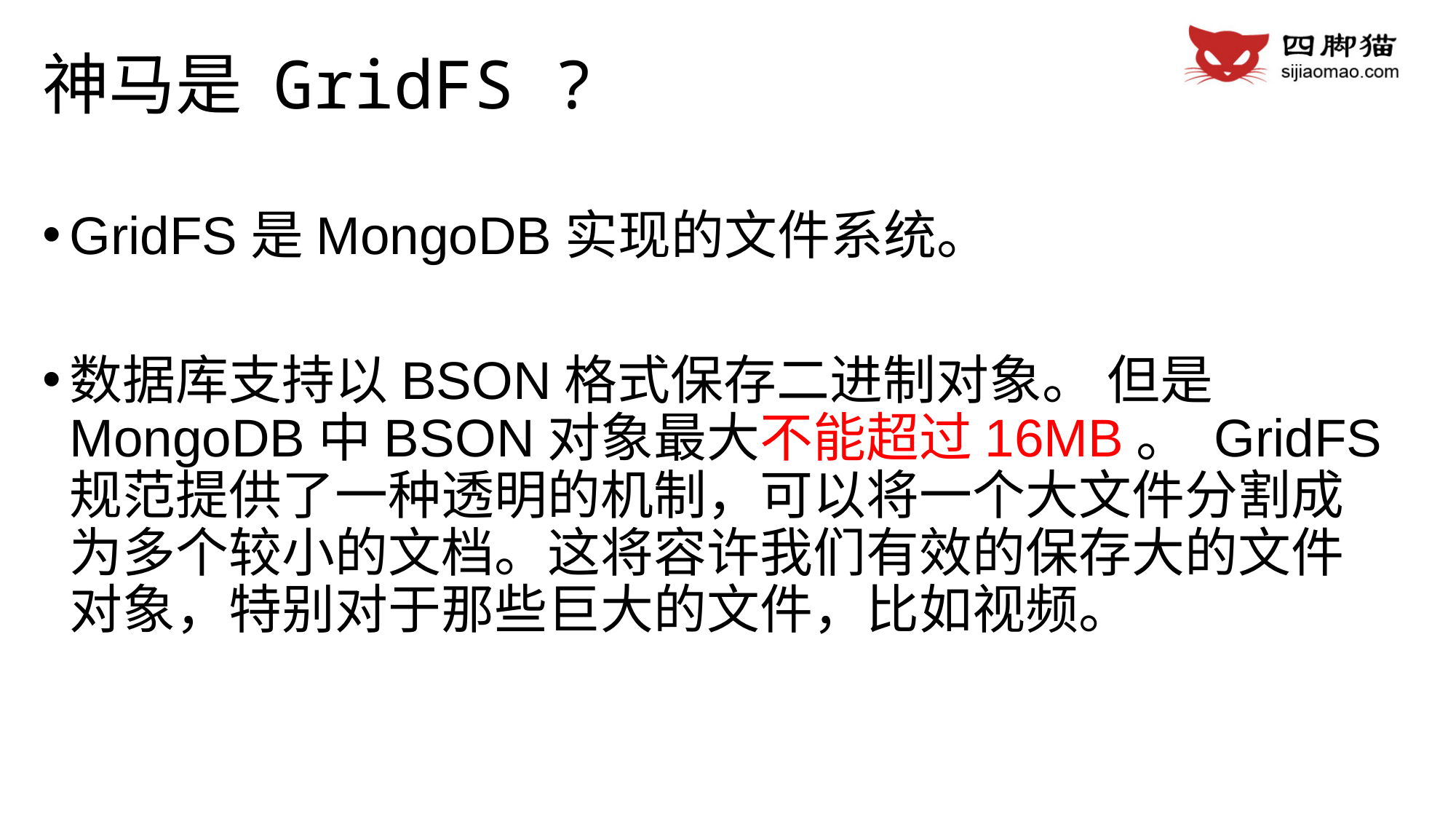

# 神马是 GridFS ?
GridFS是MongoDB实现的文件系统。

数据库支持以BSON格式保存二进制对象。 但是MongoDB中BSON对象最大不能超过16MB。 GridFS 规范提供了一种透明的机制，可以将一个大文件分割成为多个较小的文档。这将容许我们有效的保存大的文件对象，特别对于那些巨大的文件，比如视频。